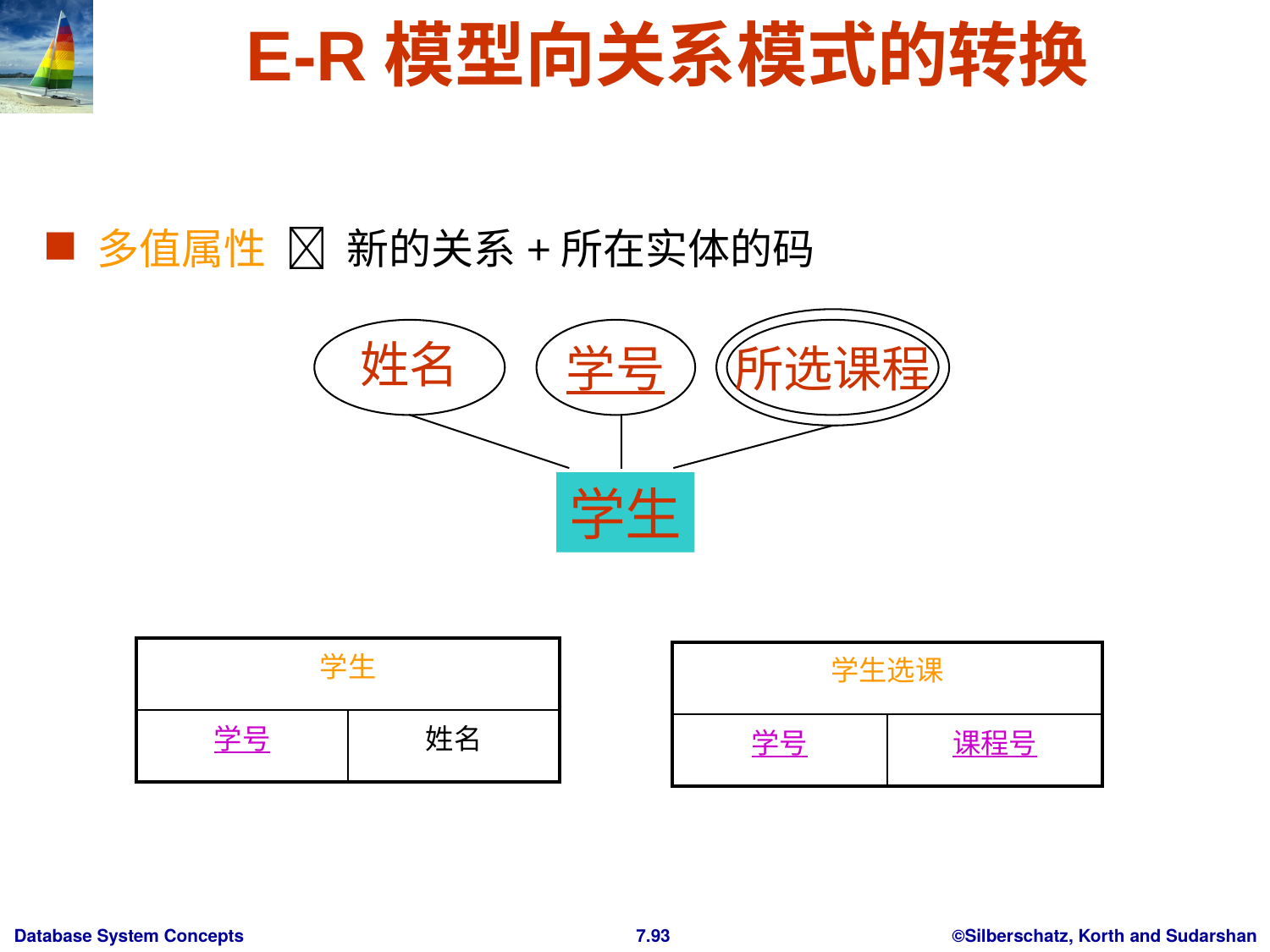

# E-R模型向关系模式的转换
多值属性  →  新的关系+所在实体的码

姓名
学号
所选课程

学生
| 学生 |  |
| --- | --- |
| 学号 | 姓名 |
| 学生选课 |  |
| --- | --- |
| 学号 | 课程号 |